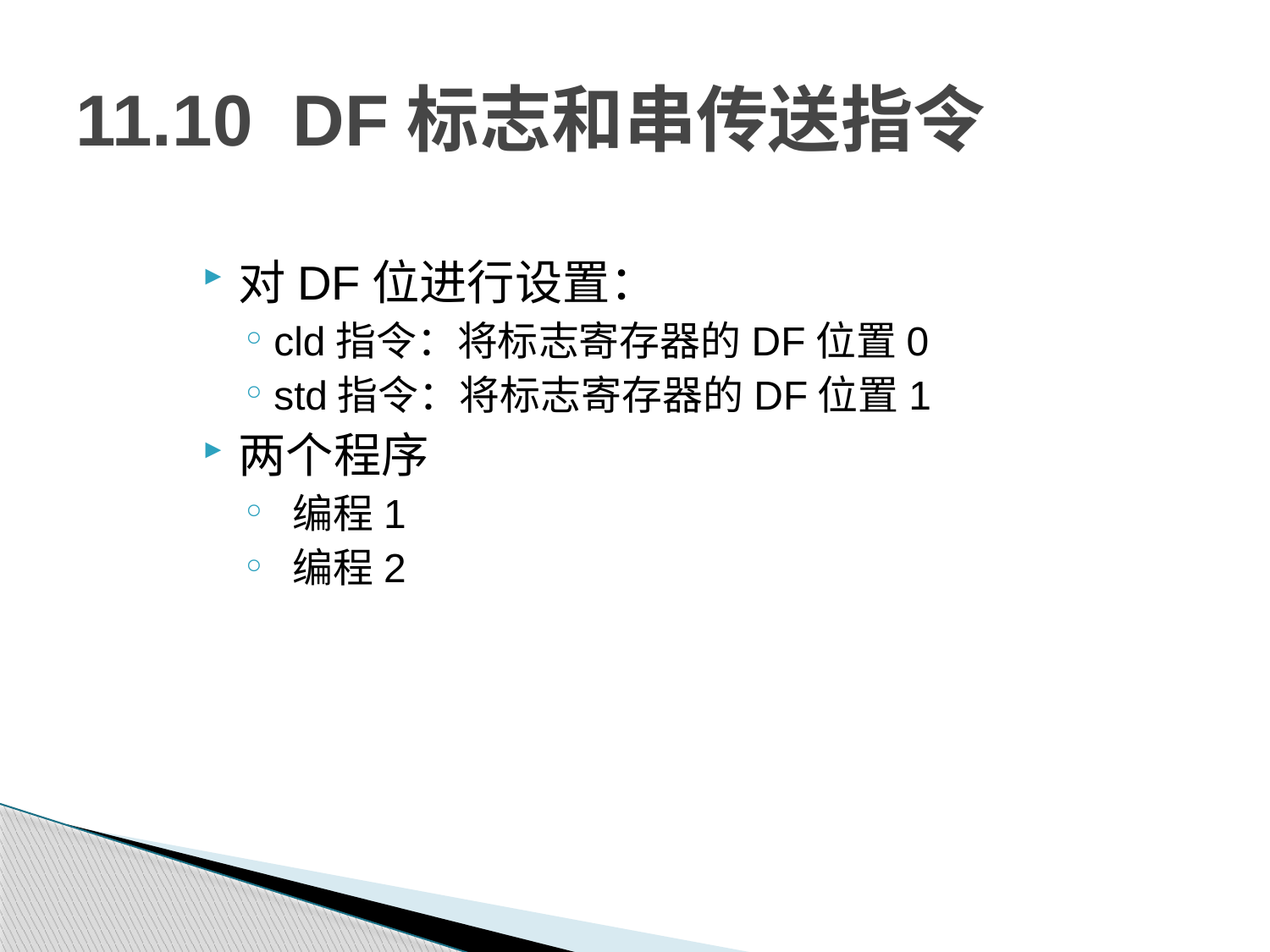

# 11.10  DF标志和串传送指令
对DF位进行设置：
cld指令：将标志寄存器的DF位置0
std指令：将标志寄存器的DF位置1
两个程序
 编程1
 编程2